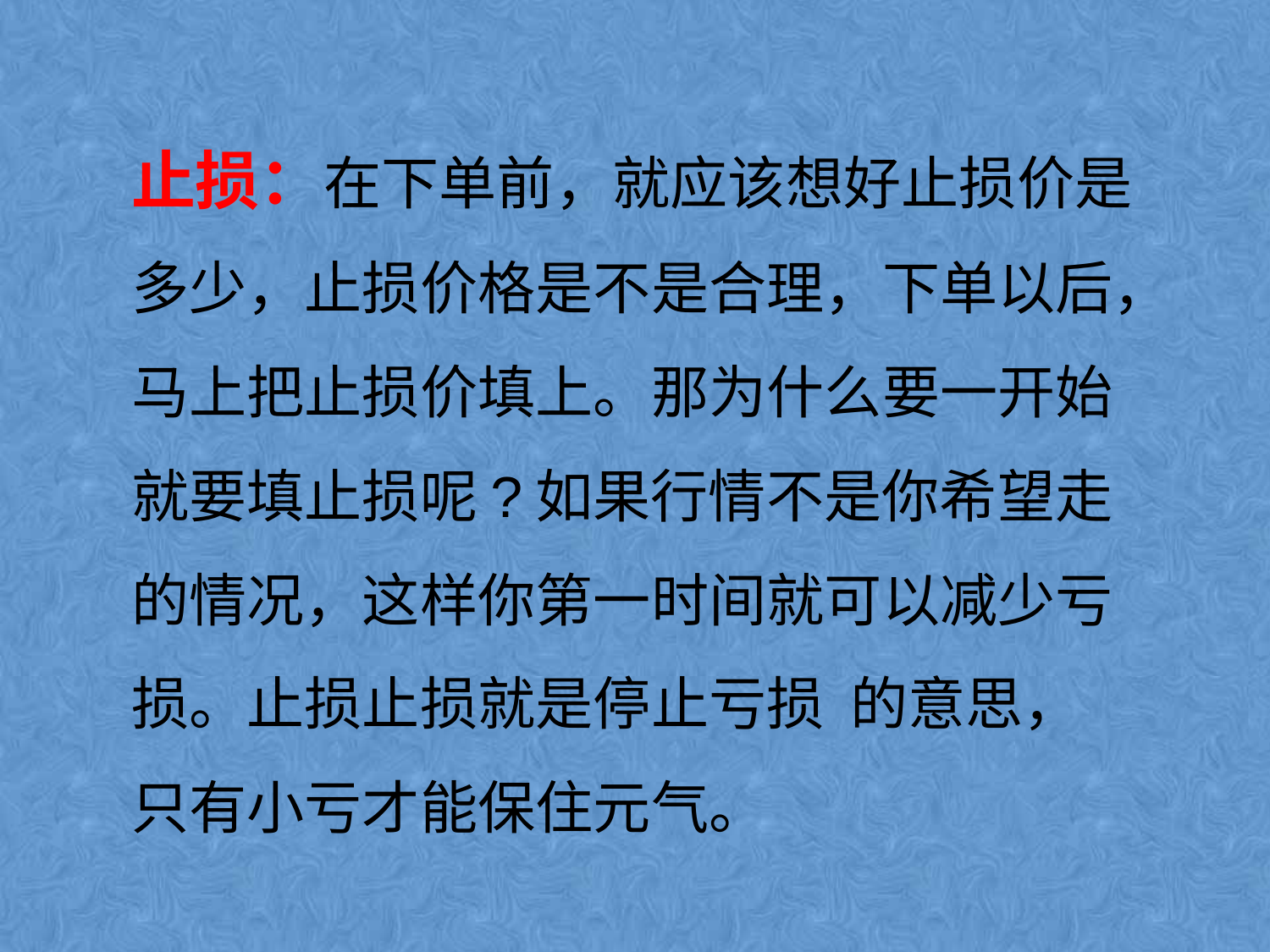

# 止损：在下单前，就应该想好止损价是多少，止损价格是不是合理，下单以后，马上把止损价填上。那为什么要一开始就要填止损呢?如果行情不是你希望走的情况，这样你第一时间就可以减少亏损。止损止损就是停止亏损  的意思，只有小亏才能保住元气。